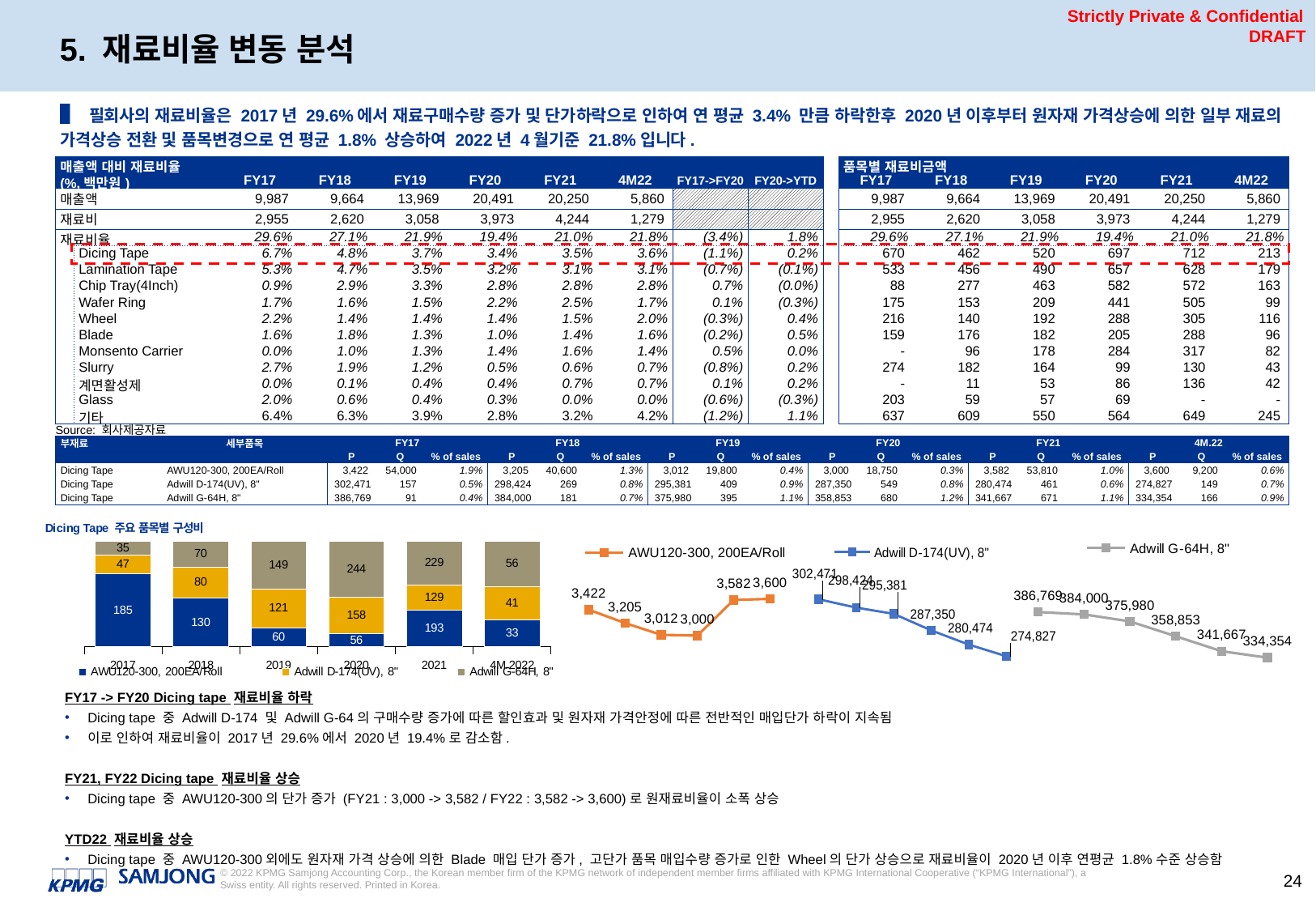

# 5. 재료비율 변동 분석
▌ 필회사의 재료비율은 2017년 29.6%에서 재료구매수량 증가 및 단가하락으로 인하여 연 평균 3.4% 만큼 하락한후 2020년 이후부터 원자재 가격상승에 의한 일부 재료의 가격상승 전환 및 품목변경으로 연 평균 1.8% 상승하여 2022년 4월기준 21.8%입니다.
| 매출액 대비 재료비율 |  |  |  |  |  |  |  |  |  |  |  |  | 품목별 재료비금액 |  |  |  |  |  |
| --- | --- | --- | --- | --- | --- | --- | --- | --- | --- | --- | --- | --- | --- | --- | --- | --- | --- | --- |
| (%,백만원) |  |  |  | FY17 | FY18 | FY19 | FY20 | FY21 | 4M22 | FY17->FY20 | FY20->YTD |  | FY17 | FY18 | FY19 | FY20 | FY21 | 4M22 |
| 매출액 |  |  |  | 9,987 | 9,664 | 13,969 | 20,491 | 20,250 | 5,860 |  |  |  | 9,987 | 9,664 | 13,969 | 20,491 | 20,250 | 5,860 |
| 재료비 |  |  |  | 2,955 | 2,620 | 3,058 | 3,973 | 4,244 | 1,279 |  |  |  | 2,955 | 2,620 | 3,058 | 3,973 | 4,244 | 1,279 |
| 재료비율 |  |  |  | 29.6% | 27.1% | 21.9% | 19.4% | 21.0% | 21.8% | (3.4%) | 1.8% |  | 29.6% | 27.1% | 21.9% | 19.4% | 21.0% | 21.8% |
|  | Dicing Tape |  |  | 6.7% | 4.8% | 3.7% | 3.4% | 3.5% | 3.6% | (1.1%) | 0.2% |  | 670 | 462 | 520 | 697 | 712 | 213 |
|  | Lamination Tape |  |  | 5.3% | 4.7% | 3.5% | 3.2% | 3.1% | 3.1% | (0.7%) | (0.1%) |  | 533 | 456 | 490 | 657 | 628 | 179 |
|  | Chip Tray(4Inch) |  |  | 0.9% | 2.9% | 3.3% | 2.8% | 2.8% | 2.8% | 0.7% | (0.0%) |  | 88 | 277 | 463 | 582 | 572 | 163 |
|  | Wafer Ring |  |  | 1.7% | 1.6% | 1.5% | 2.2% | 2.5% | 1.7% | 0.1% | (0.3%) |  | 175 | 153 | 209 | 441 | 505 | 99 |
|  | Wheel |  |  | 2.2% | 1.4% | 1.4% | 1.4% | 1.5% | 2.0% | (0.3%) | 0.4% |  | 216 | 140 | 192 | 288 | 305 | 116 |
|  | Blade |  |  | 1.6% | 1.8% | 1.3% | 1.0% | 1.4% | 1.6% | (0.2%) | 0.5% |  | 159 | 176 | 182 | 205 | 288 | 96 |
|  | Monsento Carrier |  |  | 0.0% | 1.0% | 1.3% | 1.4% | 1.6% | 1.4% | 0.5% | 0.0% |  | - | 96 | 178 | 284 | 317 | 82 |
|  | Slurry |  |  | 2.7% | 1.9% | 1.2% | 0.5% | 0.6% | 0.7% | (0.8%) | 0.2% |  | 274 | 182 | 164 | 99 | 130 | 43 |
|  | 계면활성제 |  |  | 0.0% | 0.1% | 0.4% | 0.4% | 0.7% | 0.7% | 0.1% | 0.2% |  | - | 11 | 53 | 86 | 136 | 42 |
|  | Glass |  |  | 2.0% | 0.6% | 0.4% | 0.3% | 0.0% | 0.0% | (0.6%) | (0.3%) |  | 203 | 59 | 57 | 69 | - | - |
|  | 기타 |  |  | 6.4% | 6.3% | 3.9% | 2.8% | 3.2% | 4.2% | (1.2%) | 1.1% |  | 637 | 609 | 550 | 564 | 649 | 245 |

Source: 회사제공자료
| 부재료 | 세부품목 | FY17 |  |  | FY18 |  |  | FY19 |  |  | FY20 |  |  | FY21 |  |  | 4M.22 |  |  |
| --- | --- | --- | --- | --- | --- | --- | --- | --- | --- | --- | --- | --- | --- | --- | --- | --- | --- | --- | --- |
|  |  | P | Q | % of sales | P | Q | % of sales | P | Q | % of sales | P | Q | % of sales | P | Q | % of sales | P | Q | % of sales |
| Dicing Tape | AWU120-300, 200EA/Roll | 3,422 | 54,000 | 1.9% | 3,205 | 40,600 | 1.3% | 3,012 | 19,800 | 0.4% | 3,000 | 18,750 | 0.3% | 3,582 | 53,810 | 1.0% | 3,600 | 9,200 | 0.6% |
| Dicing Tape | Adwill D-174(UV), 8" | 302,471 | 157 | 0.5% | 298,424 | 269 | 0.8% | 295,381 | 409 | 0.9% | 287,350 | 549 | 0.8% | 280,474 | 461 | 0.6% | 274,827 | 149 | 0.7% |
| Dicing Tape | Adwill G-64H, 8" | 386,769 | 91 | 0.4% | 384,000 | 181 | 0.7% | 375,980 | 395 | 1.1% | 358,853 | 680 | 1.2% | 341,667 | 671 | 1.1% | 334,354 | 166 | 0.9% |

### Chart: Dicing Tape 주요 품목별 구성비

| Category | AWU120-300, 200EA/Roll | Adwill D-174(UV), 8" | Adwill G-64H, 8" |
|---|---|---|---|
| 2017 | 184800000.0 | 47488000.0 | 35196000.0 |
| 2018 | 130140000.0 | 80276000.0 | 69504000.0 |
| 2019 | 59640000.0 | 120811000.0 | 148512000.0 |
| 2020 | 56250000.0 | 157755000.0 | 244020000.0 |
| 2021 | 192750000.0 | 129298400.0 | 229258375.0 |
| 4M.2022 | 33120000.0 | 40949159.0 | 55502791.0 |

### Chart

| Category | Adwill G-64H, 8" |
|---|---|
| 2017 | 386769.23076923075 |
| 2018 | 384000.0 |
| 2019 | 375979.746835443 |
| 2020 | 358852.9411764706 |
| 2021 | 341666.7287630402 |
| 4M.2022 | 334354.1626506024 |

### Chart

| Category | AWU120-300, 200EA/Roll |
|---|---|
| 2017 | 3422.222222222222 |
| 2018 | 3205.4187192118225 |
| 2019 | 3012.121212121212 |
| 2020 | 3000.0 |
| 2021 | 3582.04794647835 |
| 4M.2022 | 3600.0 |

### Chart

| Category | Adwill D-174(UV), 8" |
|---|---|
| 2017 | 302471.33757961786 |
| 2018 | 298423.79182156135 |
| 2019 | 295381.41809290956 |
| 2020 | 287349.7267759563 |
| 2021 | 280473.7527114967 |
| 4M.2022 | 274826.57046979864 |
FY17 -> FY20 Dicing tape 재료비율 하락
Dicing tape 중 Adwill D-174 및 Adwill G-64의 구매수량 증가에 따른 할인효과 및 원자재 가격안정에 따른 전반적인 매입단가 하락이 지속됨
이로 인하여 재료비율이 2017년 29.6%에서 2020년 19.4%로 감소함.

FY21, FY22 Dicing tape 재료비율 상승
Dicing tape 중 AWU120-300의 단가 증가 (FY21 : 3,000 -> 3,582 / FY22 : 3,582 -> 3,600)로 원재료비율이 소폭 상승

YTD22 재료비율 상승
Dicing tape 중 AWU120-300외에도 원자재 가격 상승에 의한 Blade 매입 단가 증가, 고단가 품목 매입수량 증가로 인한 Wheel의 단가 상승으로 재료비율이 2020년 이후 연평균 1.8%수준 상승함